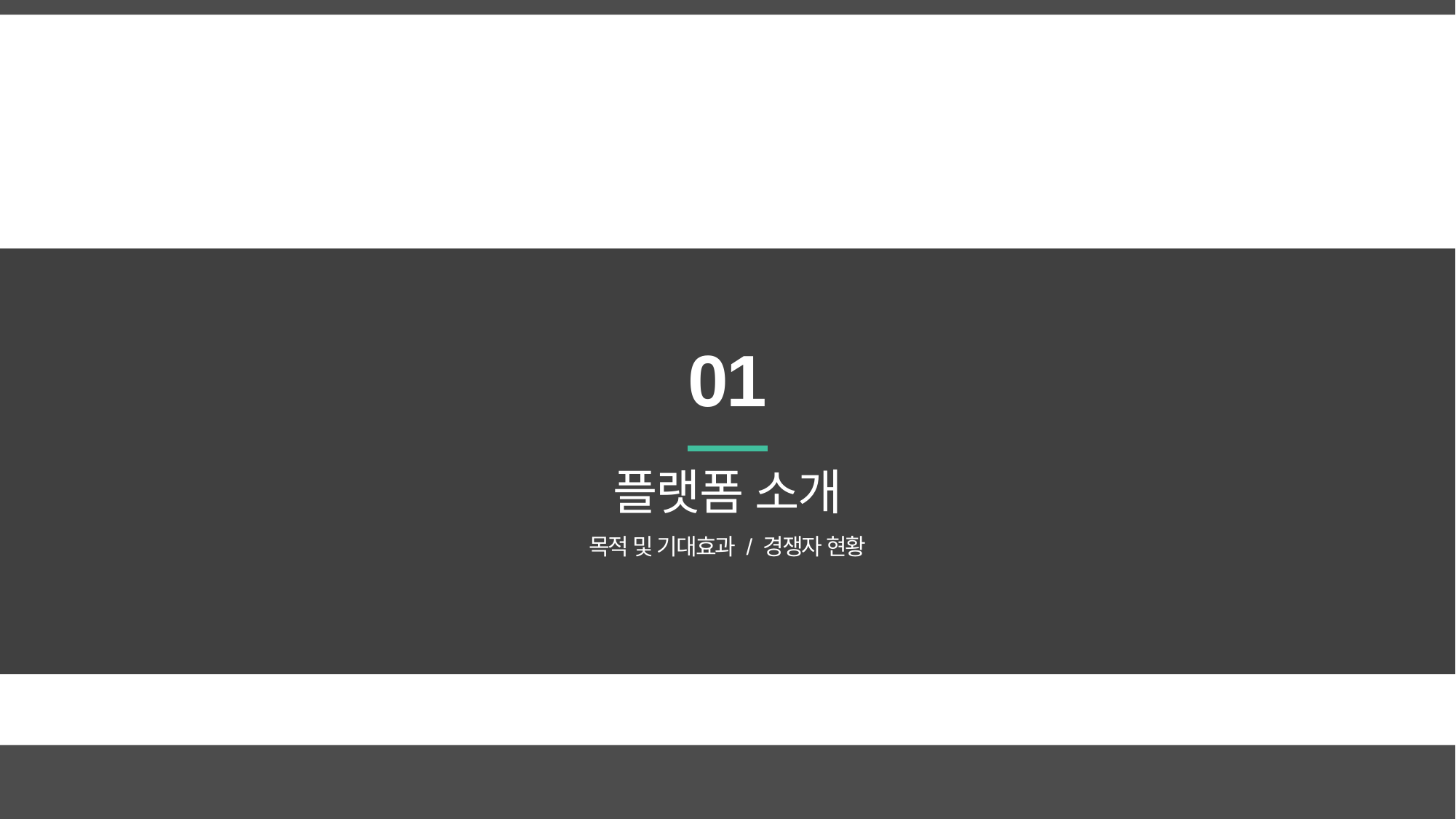

# 01
플랫폼 소개
목적 및 기대효과 / 경쟁자 현황